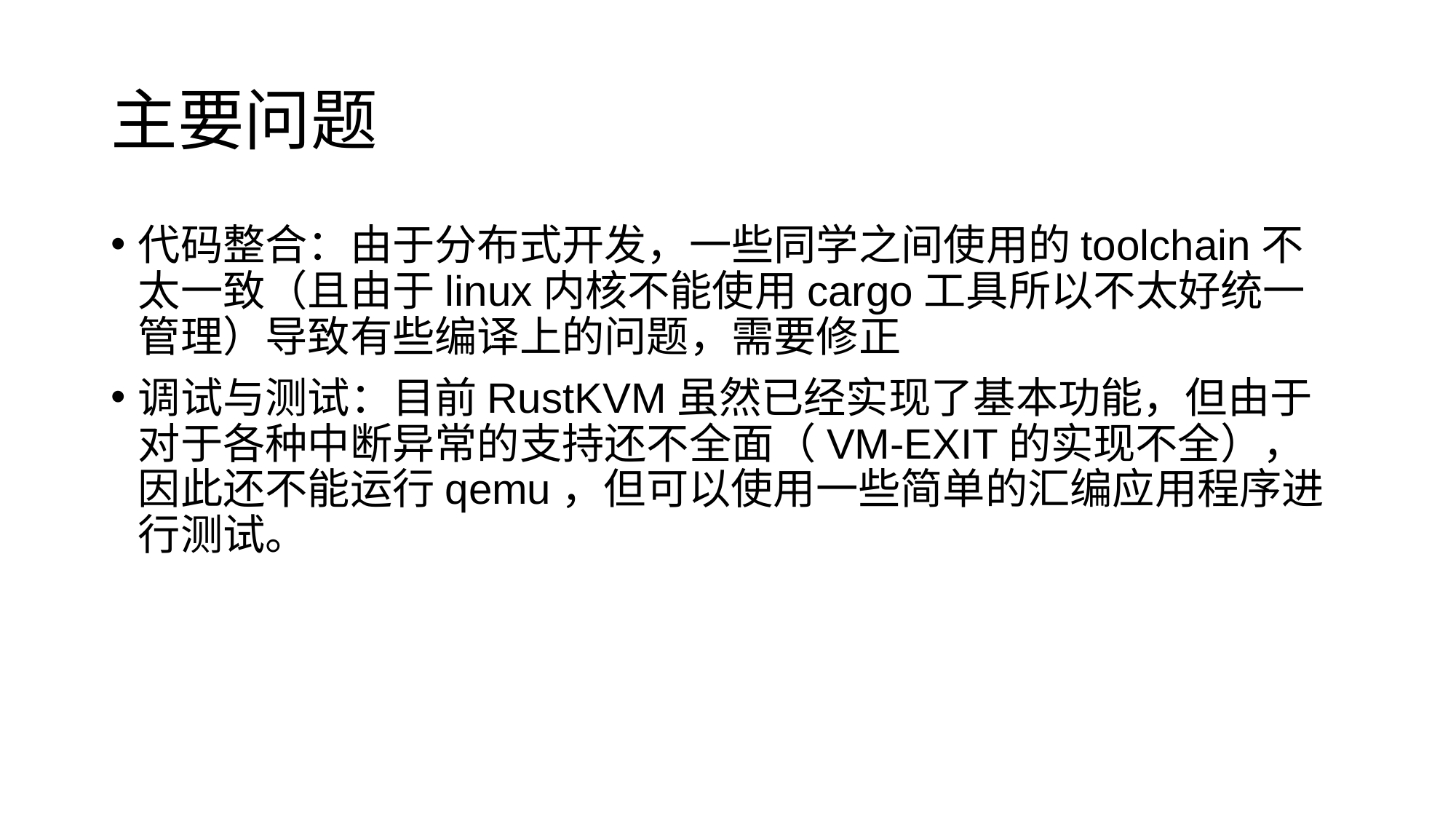

# 主要问题
代码整合：由于分布式开发，一些同学之间使用的toolchain不太一致（且由于linux内核不能使用cargo工具所以不太好统一管理）导致有些编译上的问题，需要修正
调试与测试：目前RustKVM虽然已经实现了基本功能，但由于对于各种中断异常的支持还不全面（VM-EXIT的实现不全），因此还不能运行qemu，但可以使用一些简单的汇编应用程序进行测试。